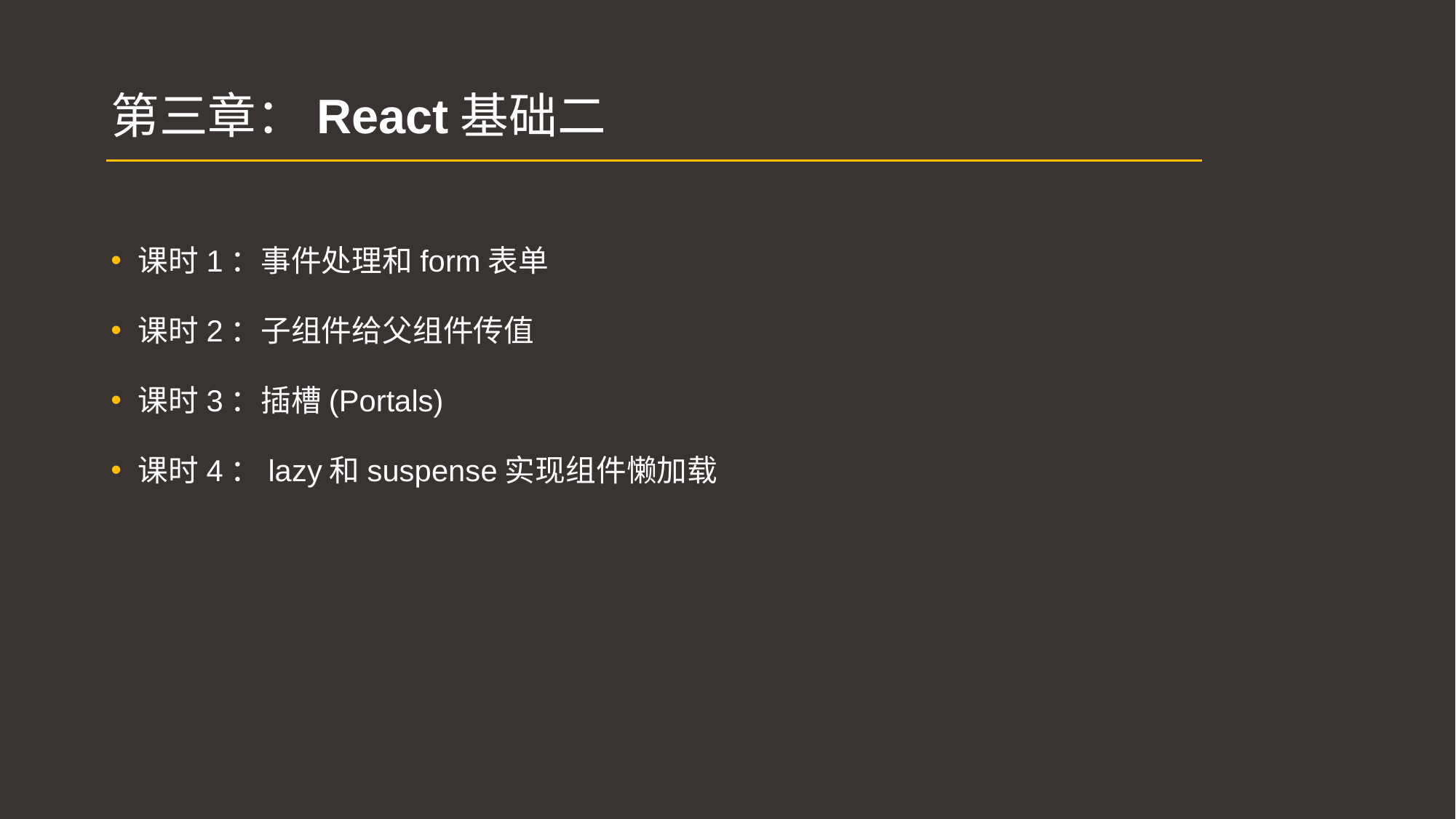

# 第三章：React基础二
课时1：事件处理和form表单
课时2：子组件给父组件传值
课时3：插槽(Portals)
课时4：lazy和suspense实现组件懒加载